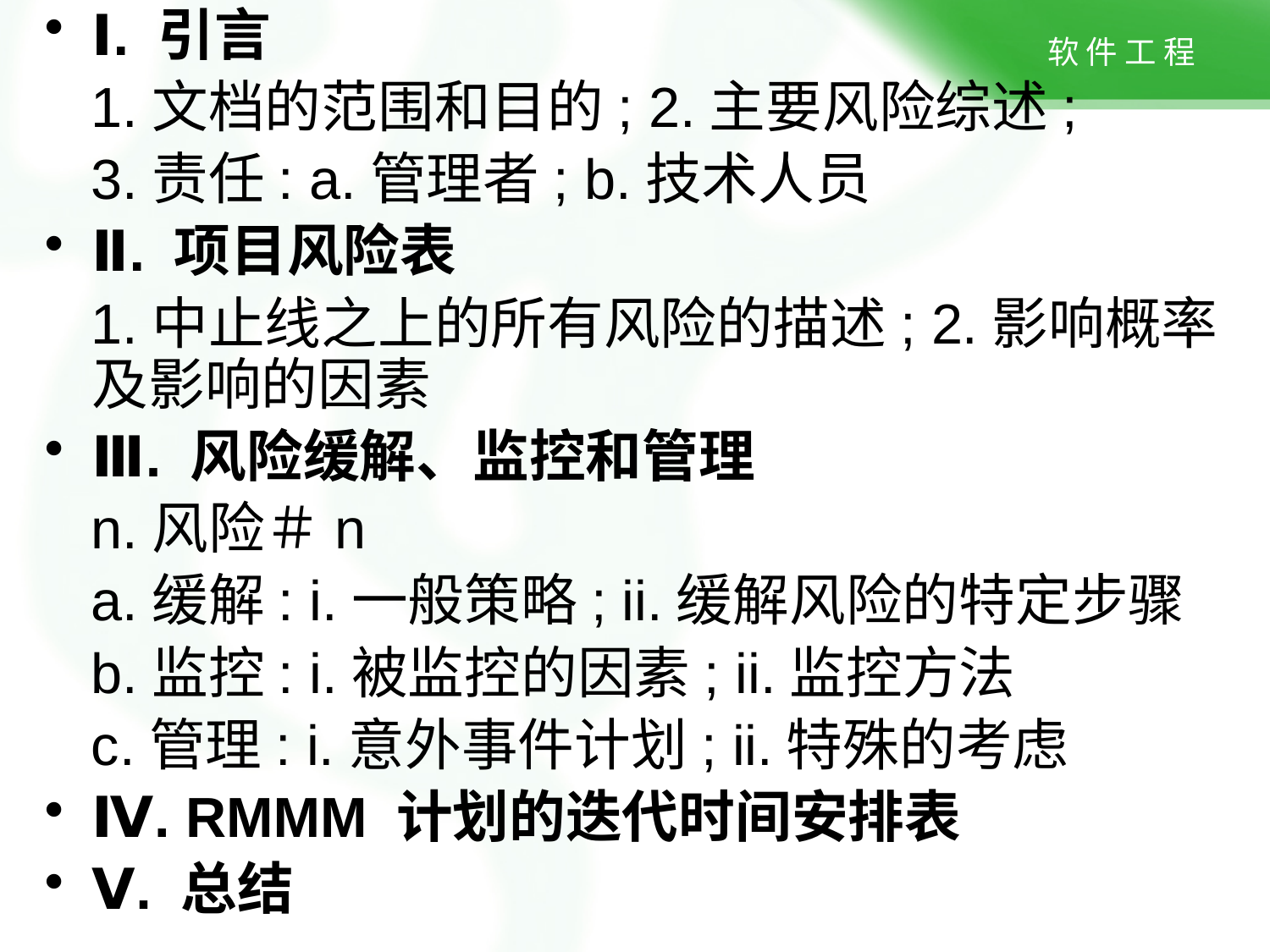

Ⅰ. 引言
   1.文档的范围和目的; 2.主要风险综述;
   3.责任: a.管理者; b.技术人员
Ⅱ. 项目风险表
   1.中止线之上的所有风险的描述; 2.影响概率及影响的因素
Ⅲ. 风险缓解、监控和管理
   n.风险＃n
   a.缓解: i.一般策略; ii.缓解风险的特定步骤
   b.监控: i.被监控的因素; ii.监控方法
   c.管理: i.意外事件计划; ii.特殊的考虑
Ⅳ. RMMM 计划的迭代时间安排表
Ⅴ. 总结